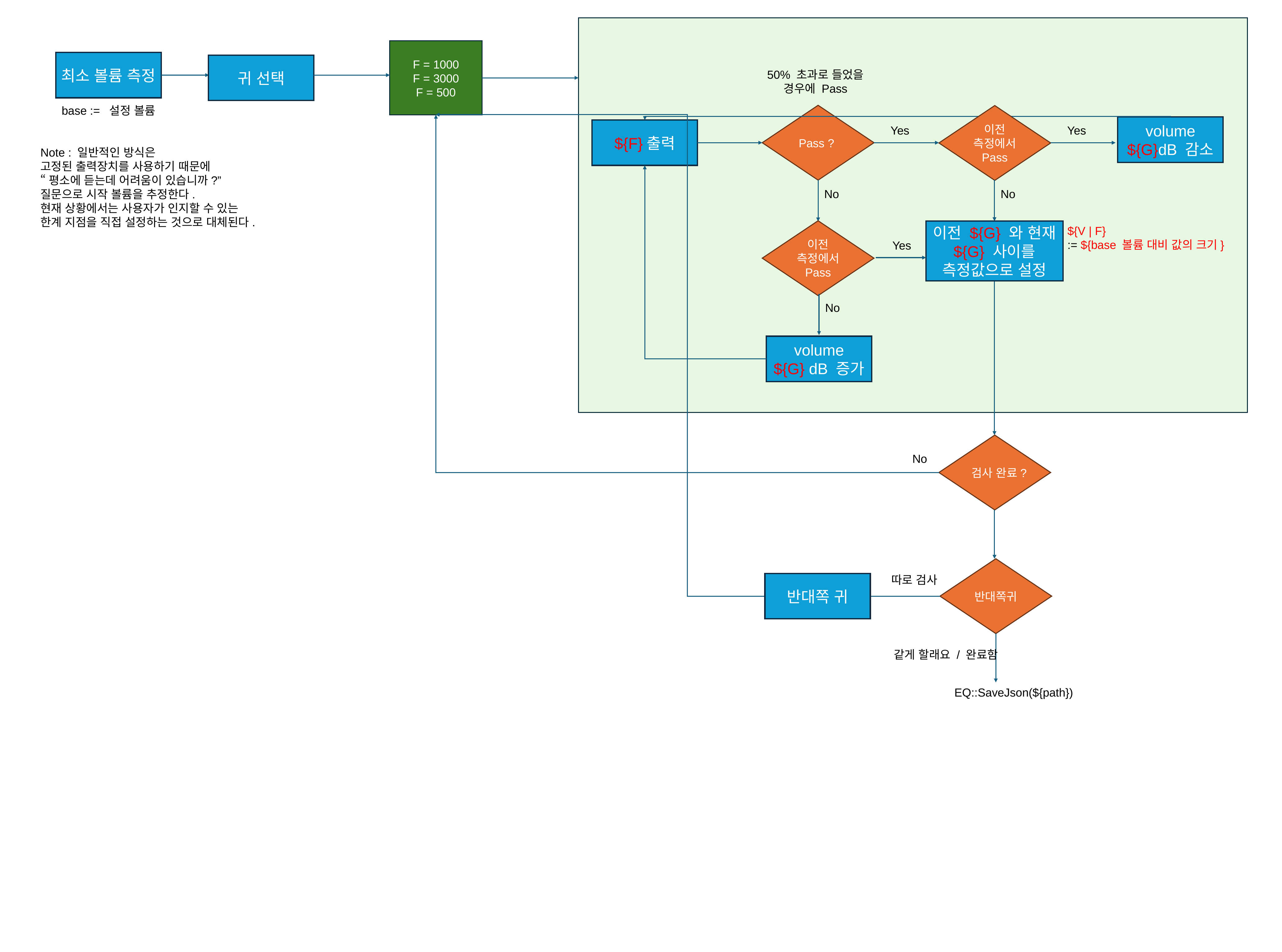

F = 1000
F = 3000
F = 500
최소 볼륨 측정
귀 선택
50% 초과로 들었을 경우에 Pass
base :=  설정 볼륨
Pass ?
이전 측정에서 Pass
volume
${G}dB 감소
${F}출력
Yes
Yes
Note : 일반적인 방식은
고정된 출력장치를 사용하기 때문에
“평소에 듣는데 어려움이 있습니까?”
질문으로 시작 볼륨을 추정한다.
현재 상황에서는 사용자가 인지할 수 있는
한계 지점을 직접 설정하는 것으로 대체된다.
No
No
이전 측정에서 Pass
이전 ${G} 와 현재 ${G} 사이를 측정값으로 설정
${V | F}
:= ${base 볼륨 대비 값의 크기}
Yes
No
volume
${G} dB 증가
검사 완료?
No
반대쪽귀
따로 검사
반대쪽 귀
같게 할래요 / 완료함
EQ::SaveJson(${path})